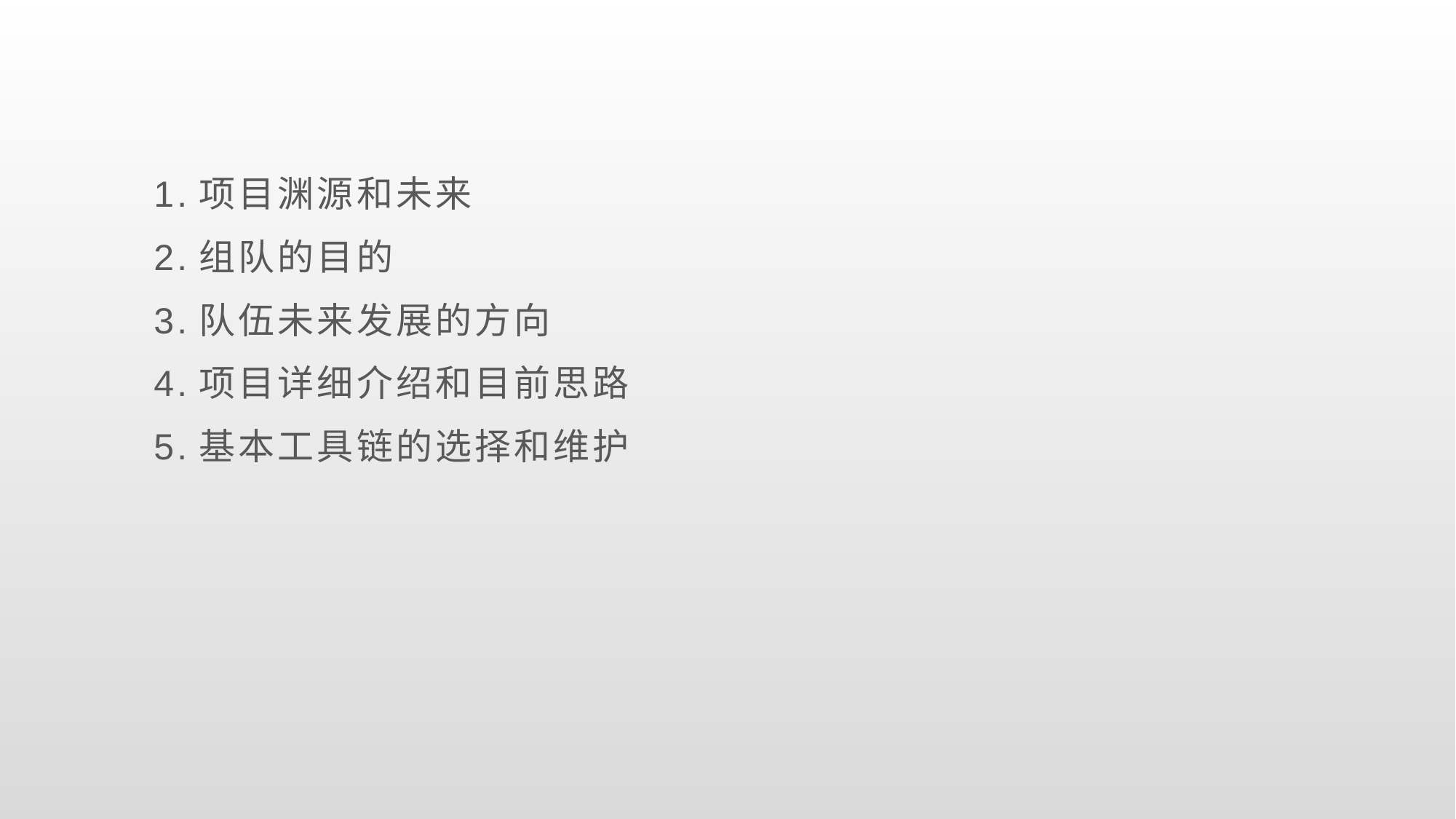

1.项目渊源和未来
2.组队的目的
3.队伍未来发展的方向
4.项目详细介绍和目前思路
5.基本工具链的选择和维护